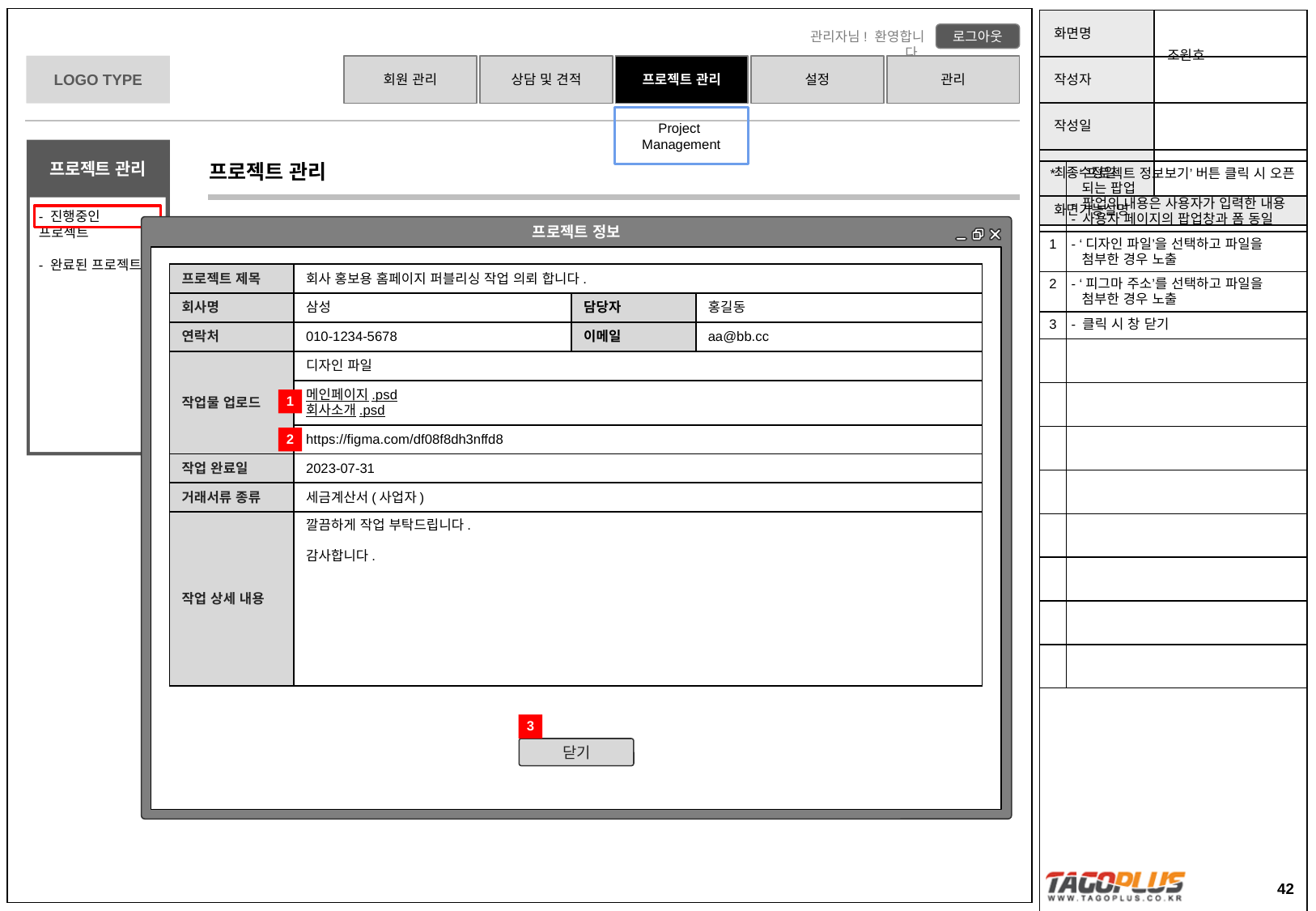

Project
Management
프로젝트 관리
| \* | - ‘프로젝트 정보보기’ 버튼 클릭 시 오픈 되는 팝업 - 팝업의 내용은 사용자가 입력한 내용 - 사용자 페이지의 팝업창과 폼 동일 |
| --- | --- |
| 1 | - ‘디자인 파일’을 선택하고 파일을 첨부한 경우 노출 |
| 2 | - ‘피그마 주소’를 선택하고 파일을 첨부한 경우 노출 |
| 3 | - 클릭 시 창 닫기 |
|  |  |
|  |  |
|  |  |
|  |  |
|  |  |
|  |  |
|  |  |
|  |  |

프로젝트 정보

| 프로젝트 제목 | 회사 홍보용 홈페이지 퍼블리싱 작업 의뢰 합니다. |  |  |
| --- | --- | --- | --- |
| 회사명 | 삼성 | 담당자 | 홍길동 |
| 연락처 | 010-1234-5678 | 이메일 | aa@bb.cc |
| 작업물 업로드 | 디자인 파일 |  |  |
|  | 메인페이지.psd 회사소개.psd |  |  |
|  | https://figma.com/df08f8dh3nffd8 |  |  |
| 작업 완료일 | 2023-07-31 |  |  |
| 거래서류 종류 | 세금계산서(사업자) |  |  |
| 작업 상세 내용 | 깔끔하게 작업 부탁드립니다. 감사합니다. |  |  |
1
2
3
닫기